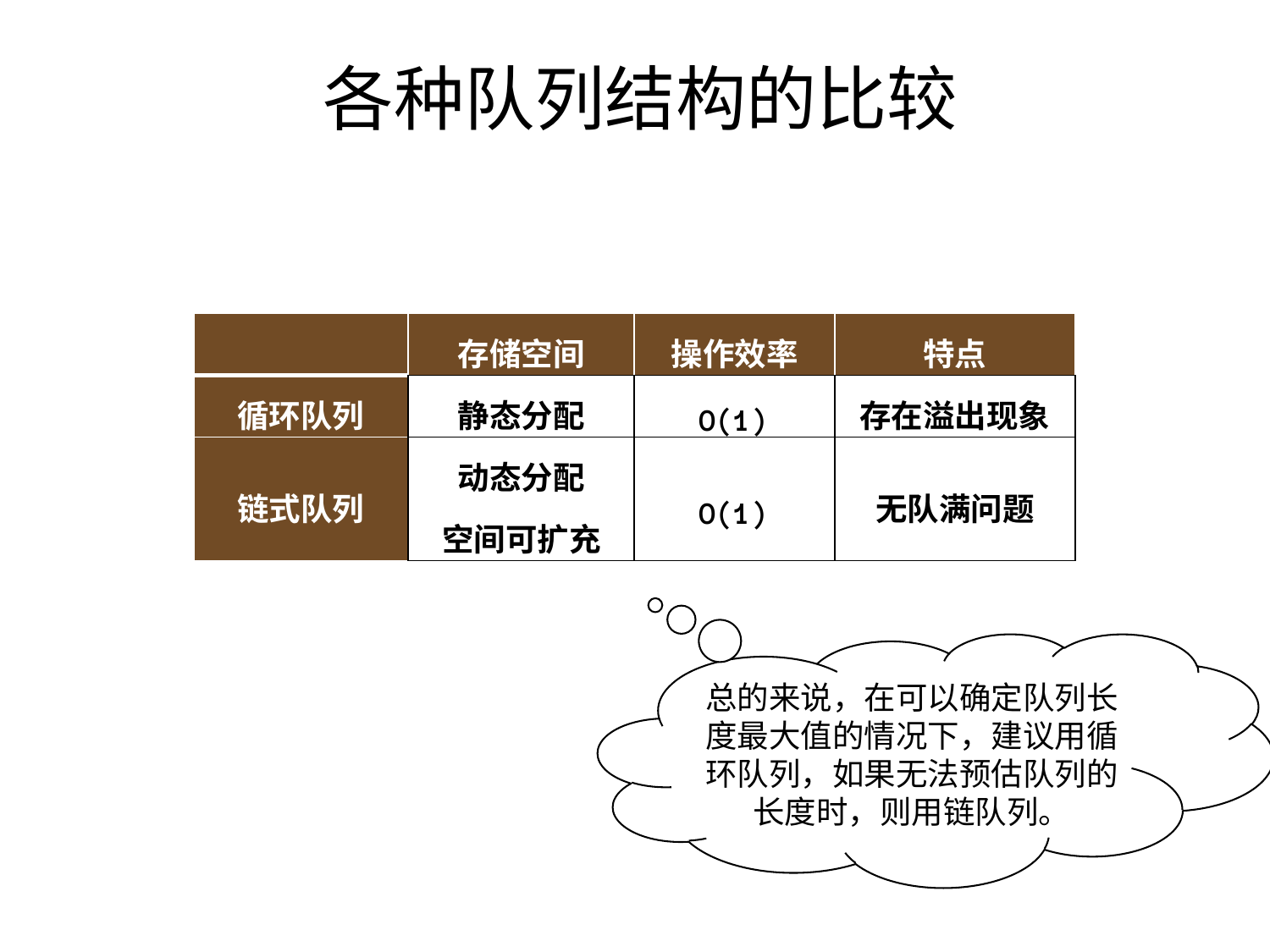

# 各种队列结构的比较
|  | 存储空间 | 操作效率 | 特点 |
| --- | --- | --- | --- |
| 循环队列 | 静态分配 | O(1) | 存在溢出现象 |
| 链式队列 | 动态分配 空间可扩充 | O(1) | 无队满问题 |
总的来说，在可以确定队列长度最大值的情况下，建议用循环队列，如果无法预估队列的长度时，则用链队列。
164